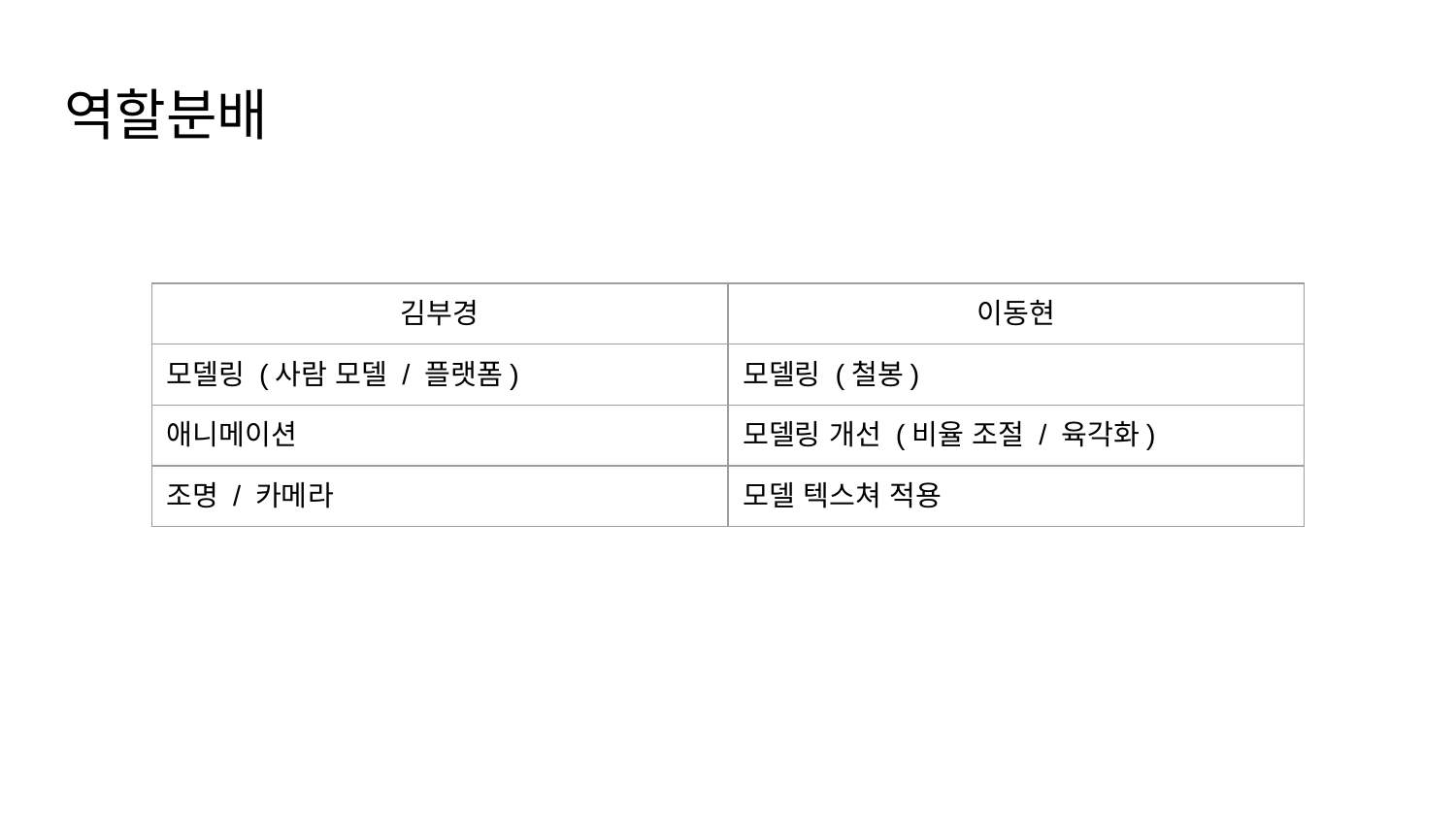

# 역할분배
| 김부경 | 이동현 |
| --- | --- |
| 모델링 (사람 모델 / 플랫폼) | 모델링 (철봉) |
| 애니메이션 | 모델링 개선 (비율 조절 / 육각화) |
| 조명 / 카메라 | 모델 텍스쳐 적용 |